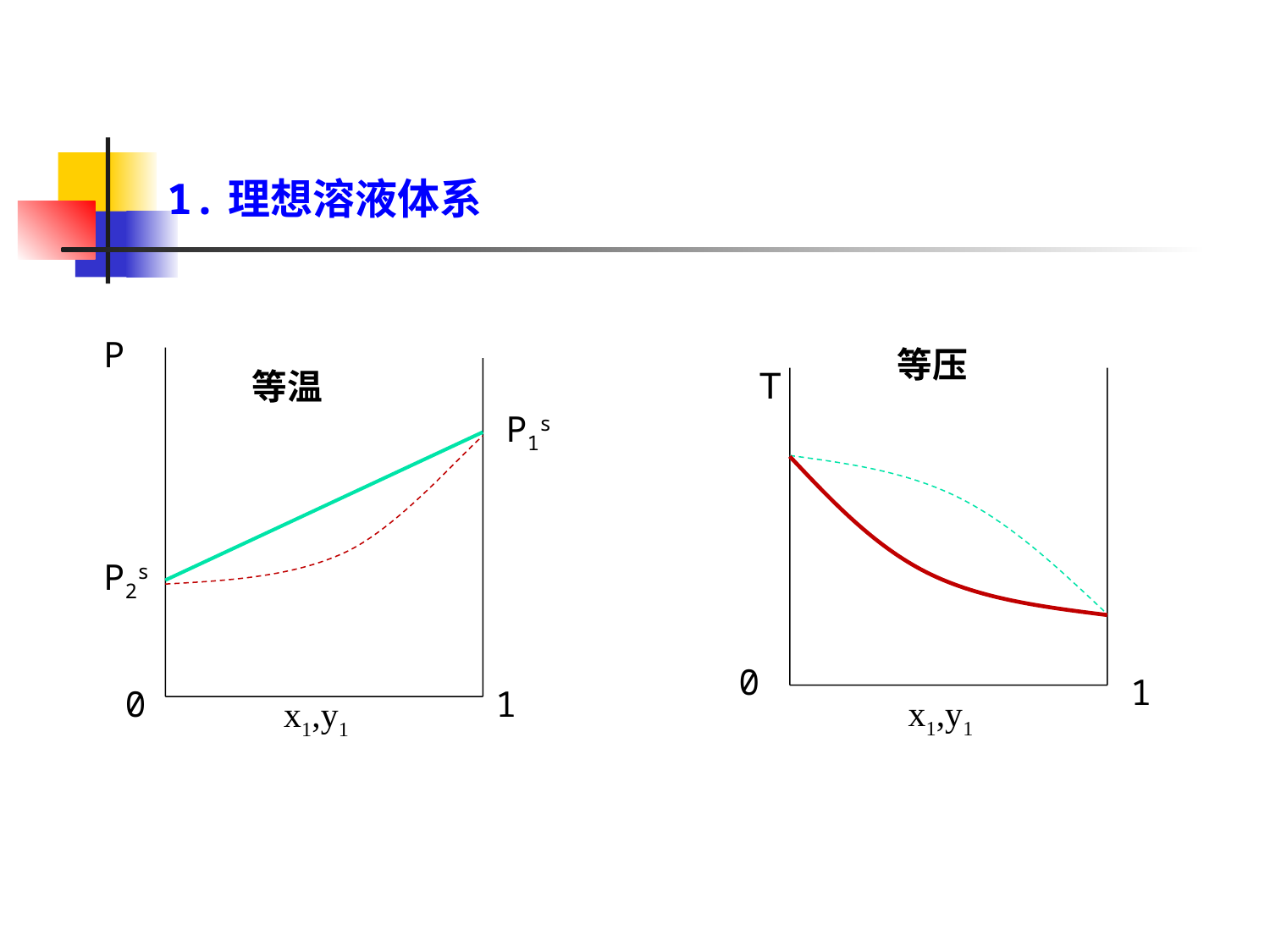

1.理想溶液体系
P
等压

T
等温

P1s

P2s
0
1
0
1

x1,y1
x1,y1